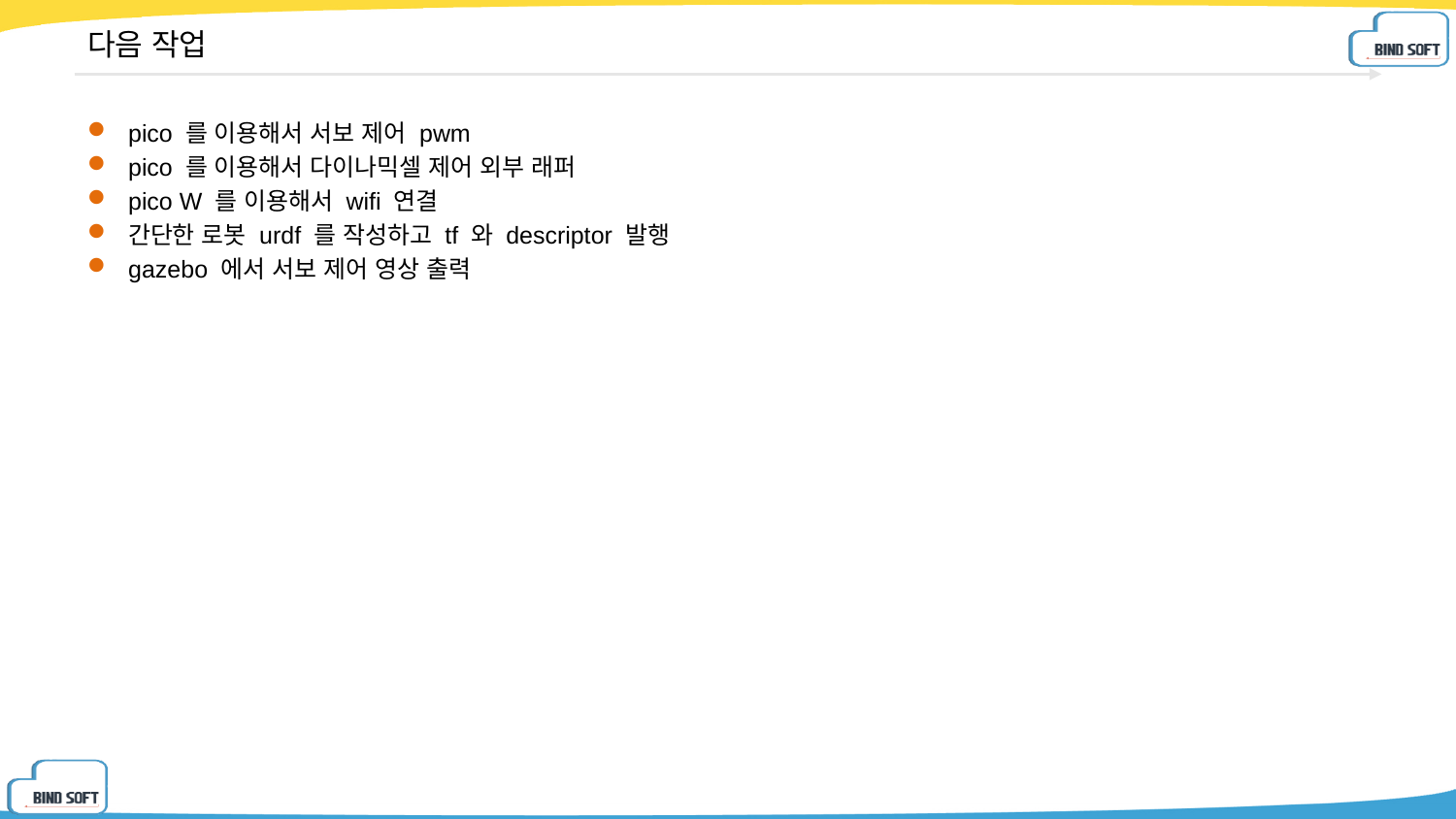

# 다음 작업
pico 를 이용해서 서보 제어 pwm
pico 를 이용해서 다이나믹셀 제어 외부 래퍼
pico W 를 이용해서 wifi 연결
간단한 로봇 urdf 를 작성하고 tf 와 descriptor 발행
gazebo 에서 서보 제어 영상 출력